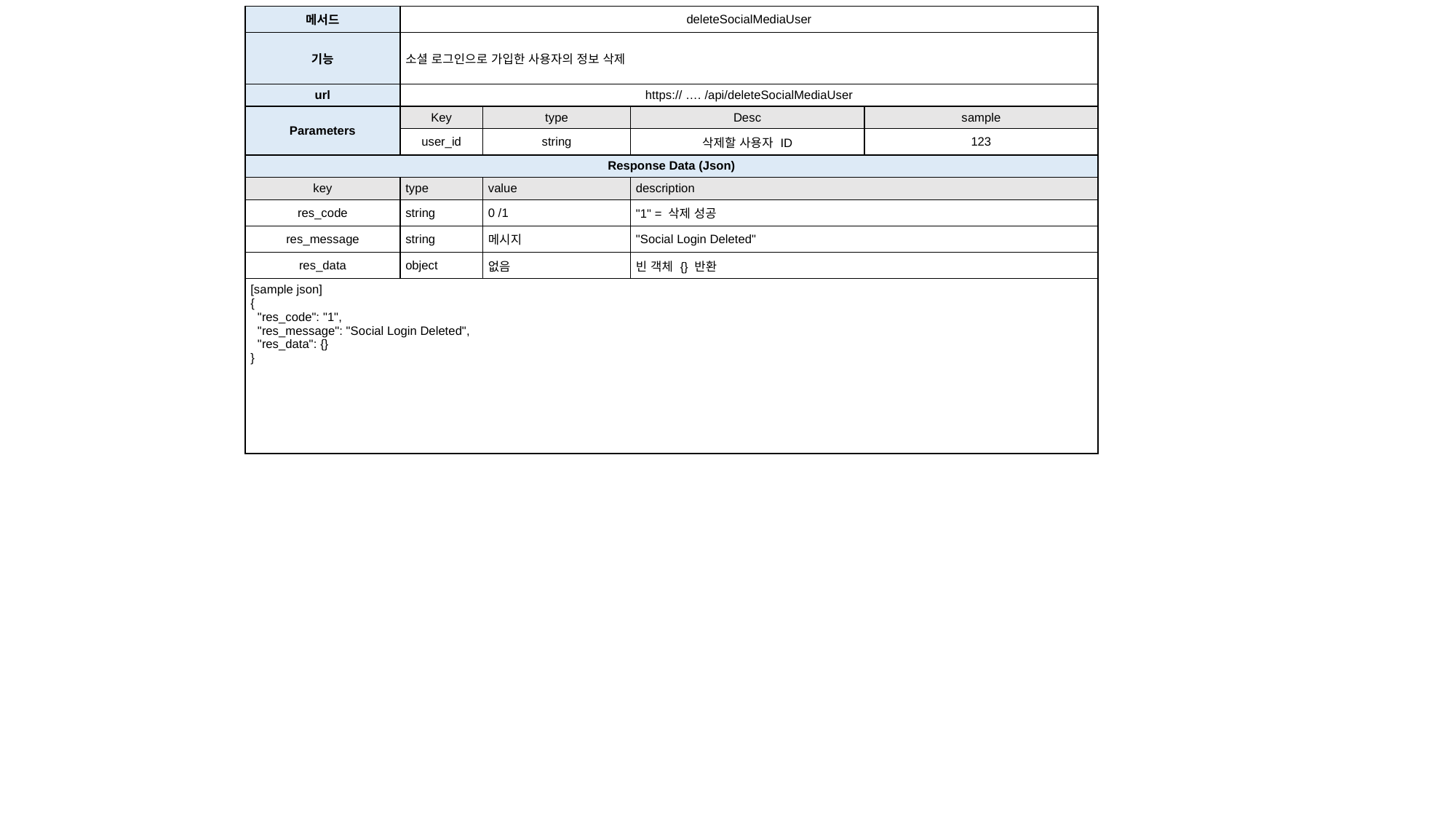

| 메서드 | deleteSocialMediaUser |  |  |  |
| --- | --- | --- | --- | --- |
| 기능 | 소셜 로그인으로 가입한 사용자의 정보 삭제 |  |  |  |
| url | https:// …. /api/deleteSocialMediaUser |  |  |  |
| Parameters | Key | type | Desc | sample |
|  | user\_id | string | 삭제할 사용자 ID | 123 |
| Response Data (Json) |  |  |  |  |
| key | type | value | description |  |
| res\_code | string | 0 /1 | "1" = 삭제 성공 |  |
| res\_message | string | 메시지 | "Social Login Deleted" |  |
| res\_data | object | 없음 | 빈 객체 {} 반환 |  |
| [sample json] { "res\_code": "1", "res\_message": "Social Login Deleted", "res\_data": {} } |  |  |  |  |